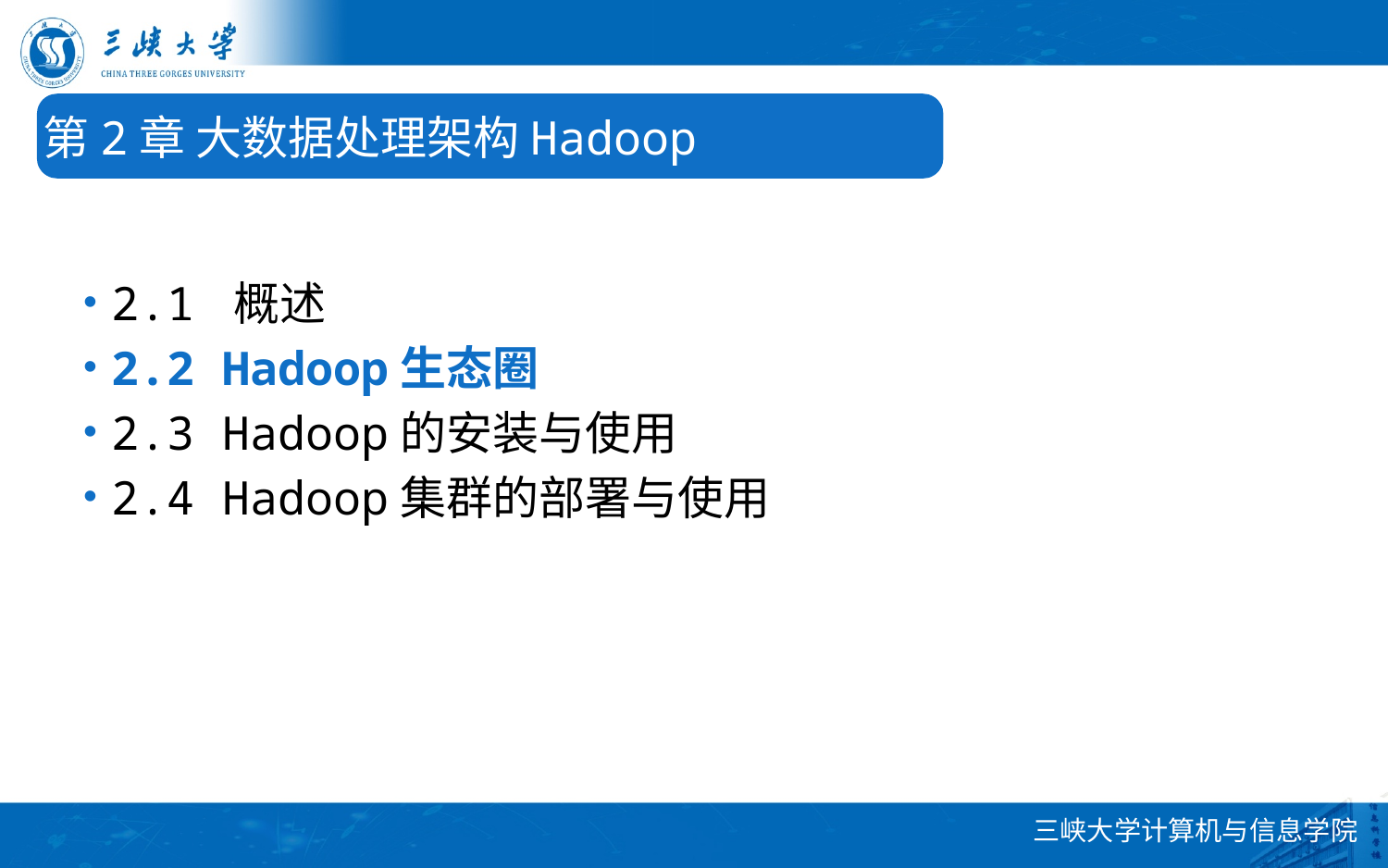

第2章 大数据处理架构Hadoop

2.1 概述
2.2 Hadoop生态圈
2.3 Hadoop的安装与使用
2.4 Hadoop集群的部署与使用